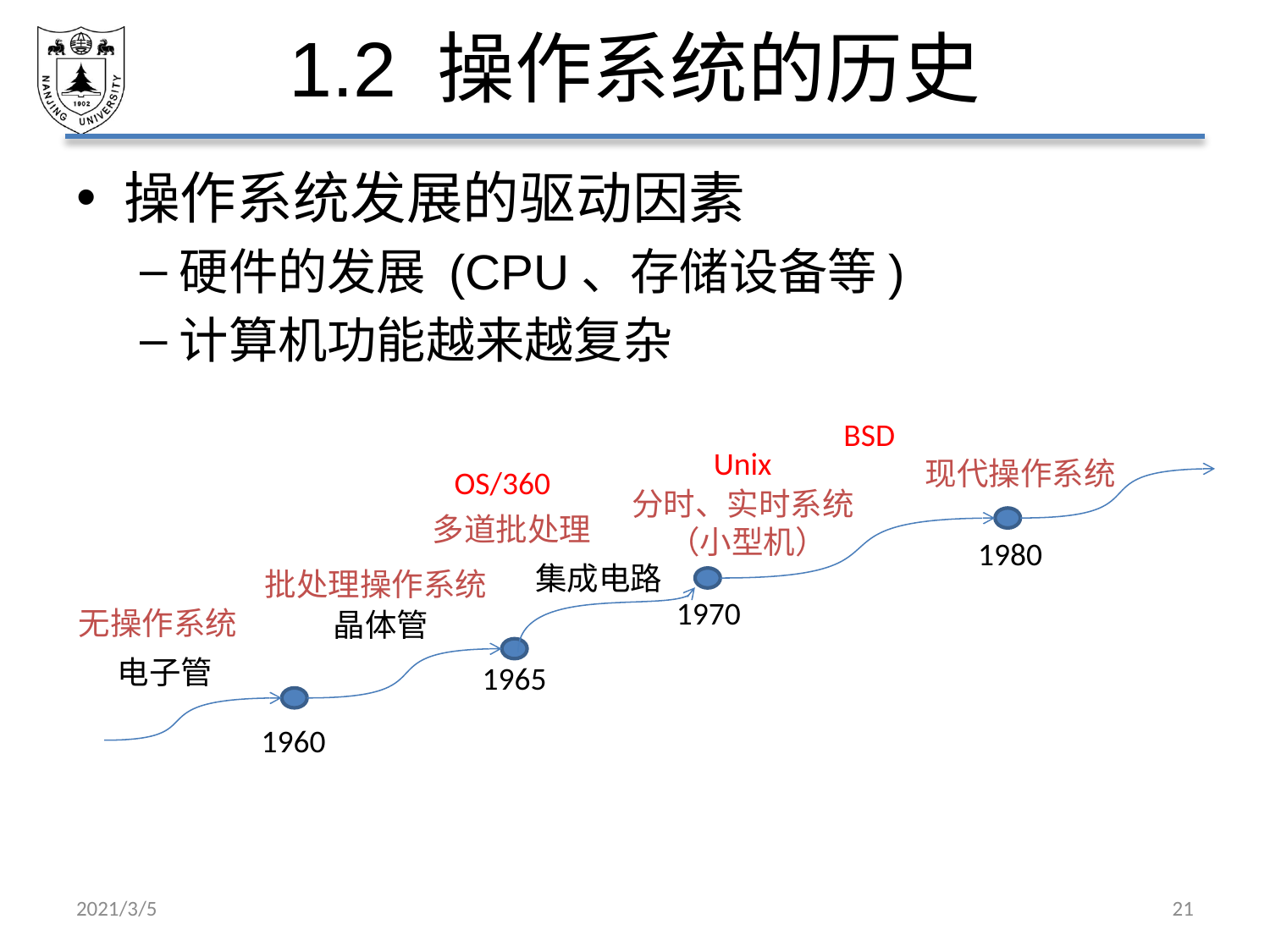

# 1.2 操作系统的历史
操作系统发展的驱动因素
硬件的发展 (CPU、存储设备等)
计算机功能越来越复杂
BSD
Unix
现代操作系统
OS/360
分时、实时系统
    （小型机）
多道批处理

1980
集成电路
批处理操作系统

1970
无操作系统
晶体管

电子管
1965

1960
2021/3/5
21